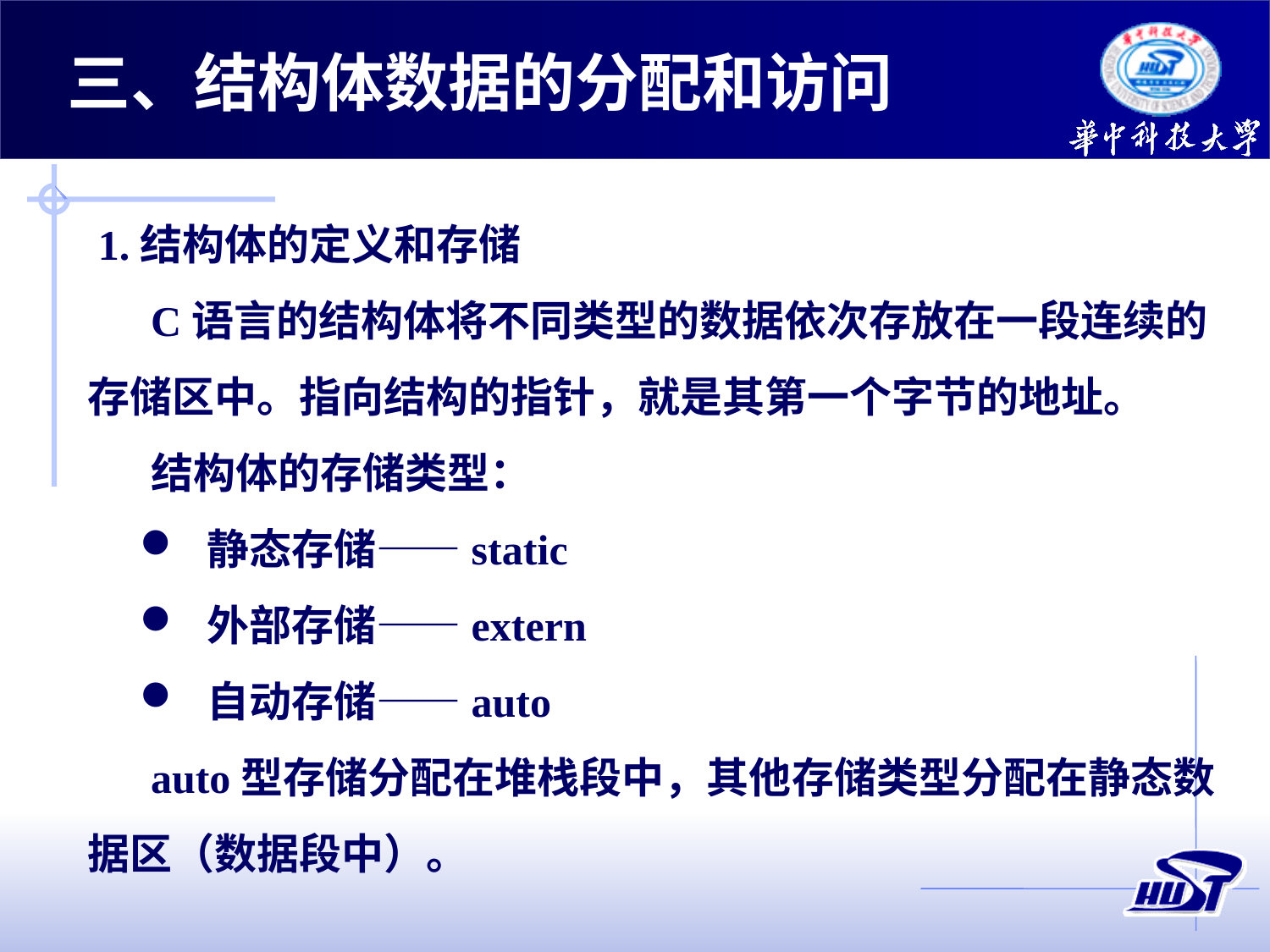

三、结构体数据的分配和访问
 1.结构体的定义和存储
C语言的结构体将不同类型的数据依次存放在一段连续的存储区中。指向结构的指针，就是其第一个字节的地址。
结构体的存储类型：
 静态存储——static
 外部存储——extern
 自动存储——auto
auto型存储分配在堆栈段中，其他存储类型分配在静态数据区（数据段中）。